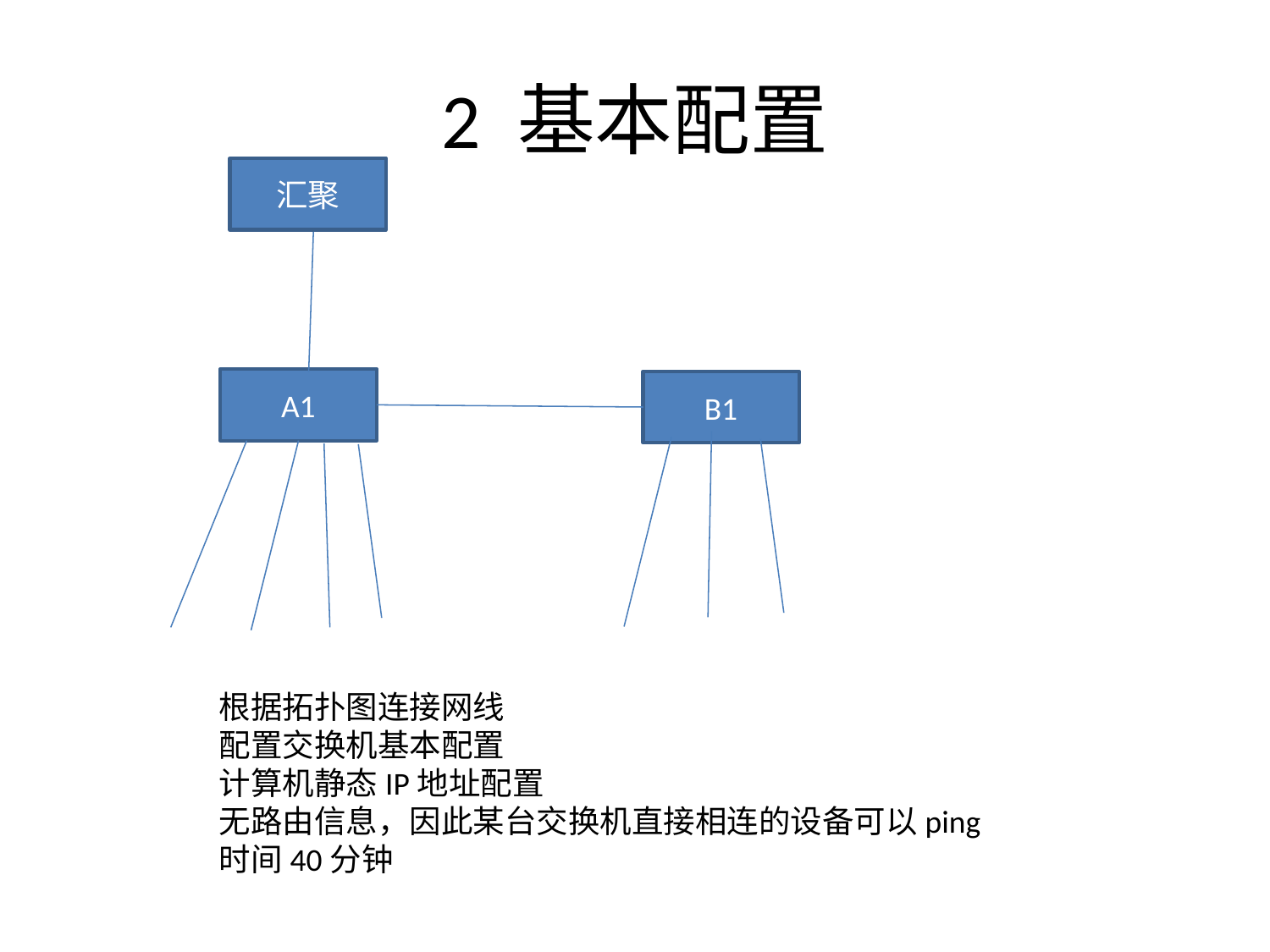

# 2 基本配置
汇聚
A1
B1
根据拓扑图连接网线
配置交换机基本配置
计算机静态IP地址配置
无路由信息，因此某台交换机直接相连的设备可以ping
时间40分钟